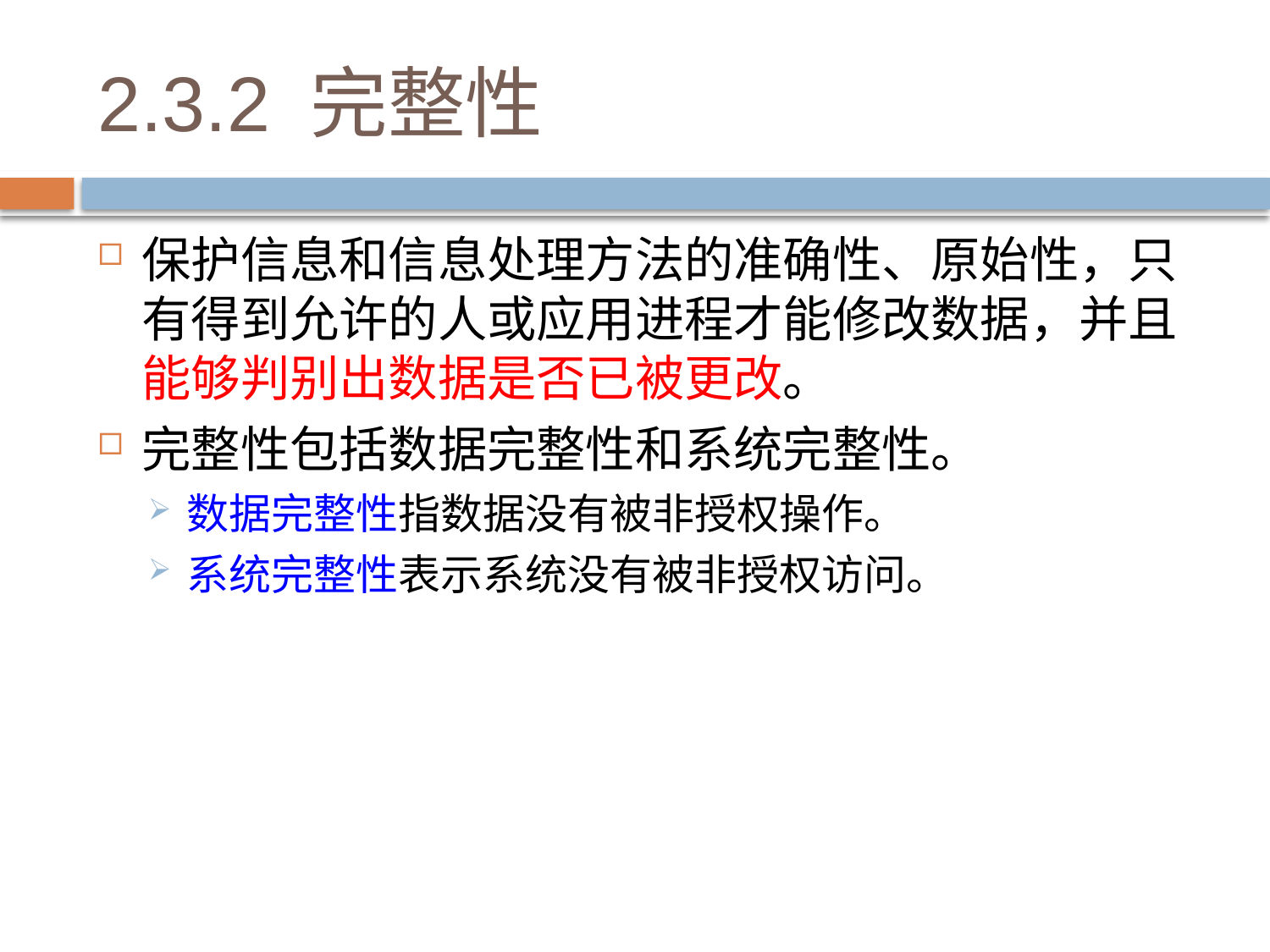

# 2.3.2 完整性
保护信息和信息处理方法的准确性、原始性，只有得到允许的人或应用进程才能修改数据，并且能够判别出数据是否已被更改。
完整性包括数据完整性和系统完整性。
数据完整性指数据没有被非授权操作。
系统完整性表示系统没有被非授权访问。